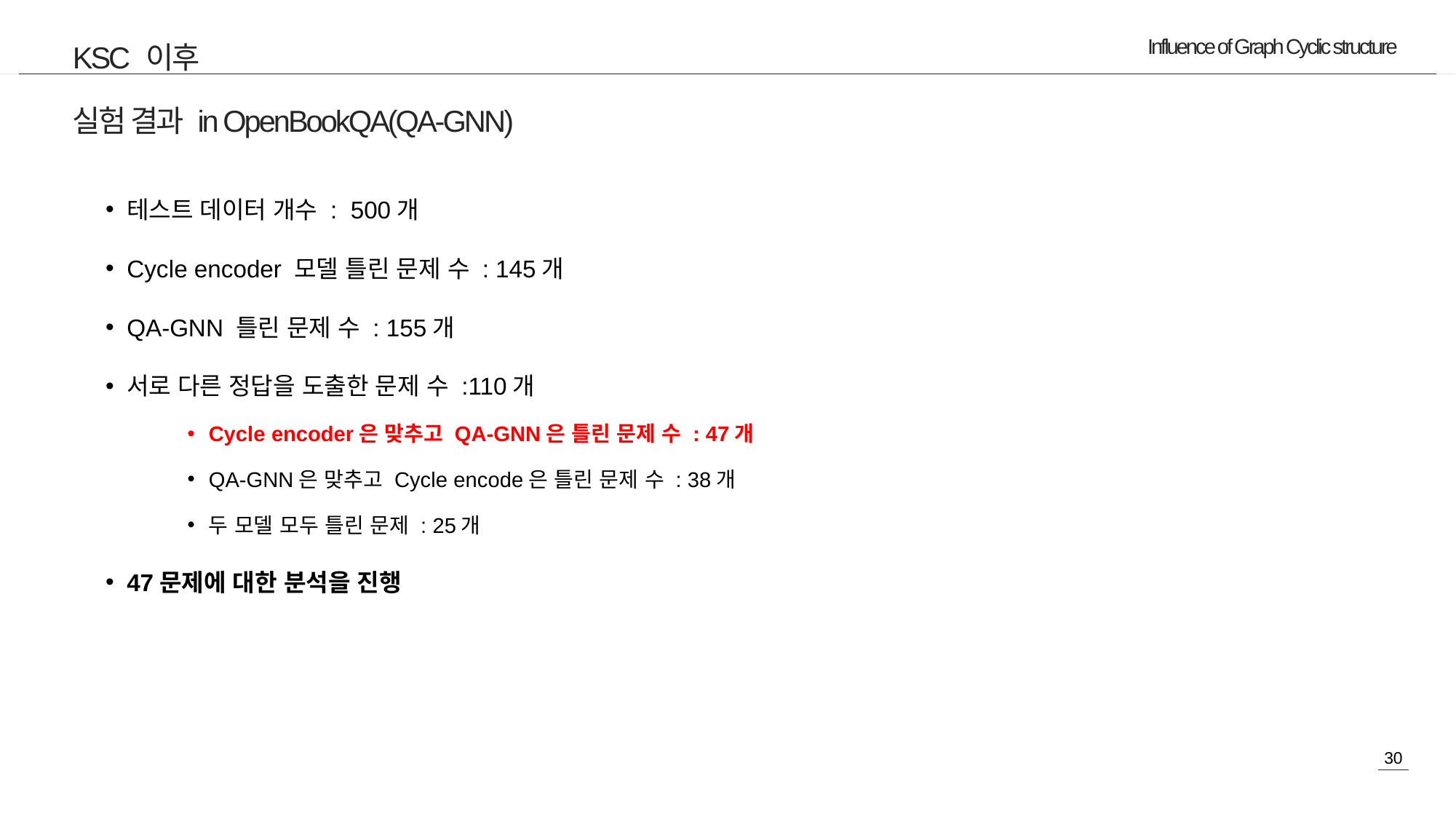

KSC 이후
실험 결과 in OpenBookQA(QA-GNN)
테스트 데이터 개수 :  500개
Cycle encoder 모델 틀린 문제 수 : 145개
QA-GNN 틀린 문제 수 : 155개
서로 다른 정답을 도출한 문제 수 :110개
Cycle encoder은 맞추고 QA-GNN은 틀린 문제 수 : 47개
QA-GNN은 맞추고 Cycle encode은 틀린 문제 수 : 38개
두 모델 모두 틀린 문제 : 25개
47문제에 대한 분석을 진행